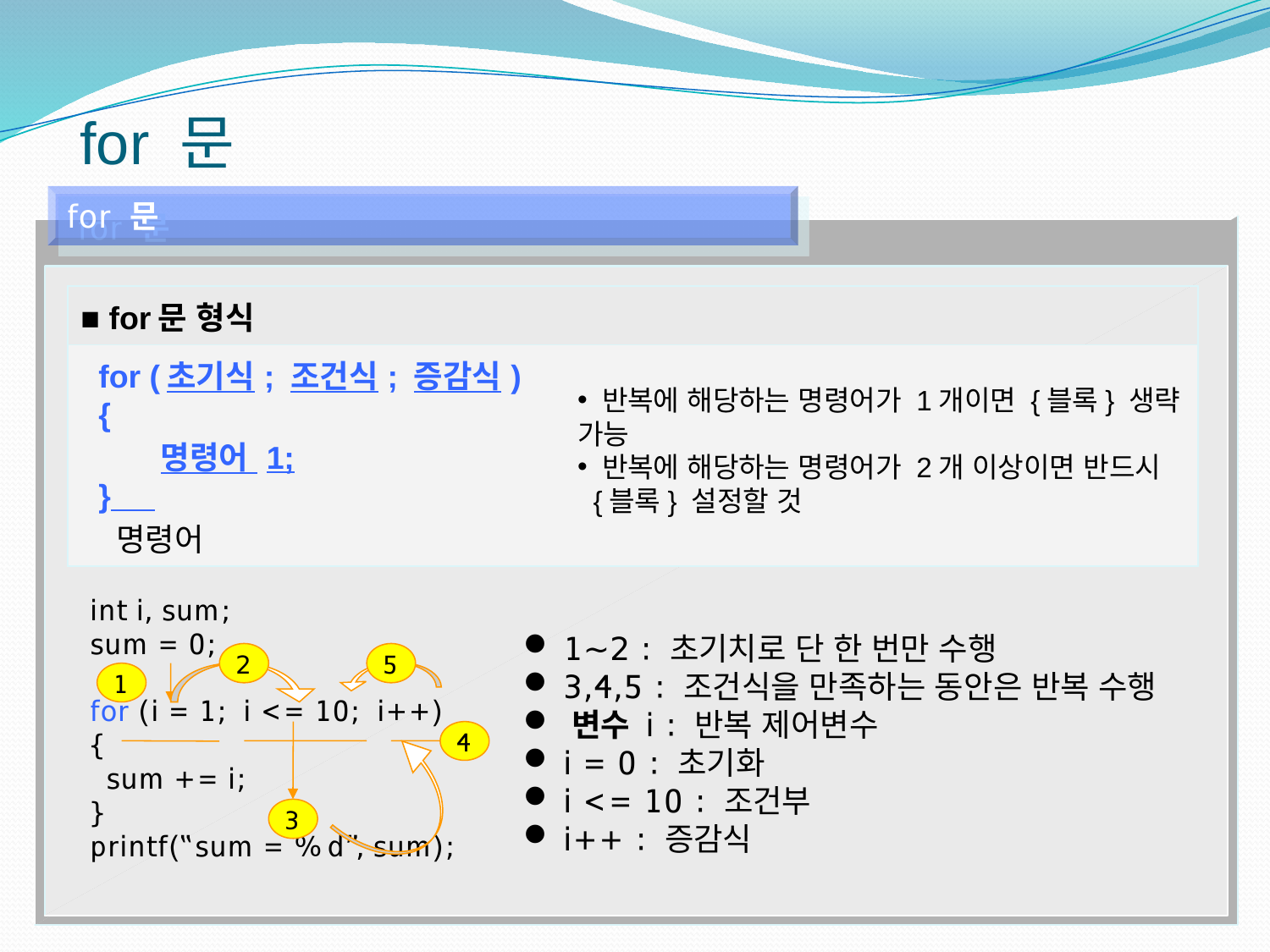

for 문
for 문

| ■ for문 형식 |
| --- |
| for (초기식; 조건식; 증감식) { 명령어 1; } 명령어 |
 반복에 해당하는 명령어가 1개이면 {블록} 생략 가능
 반복에 해당하는 명령어가 2개 이상이면 반드시
  {블록} 설정할 것
int i, sum;
sum = 0;

for (i = 1;  i <= 10;  i++)
{
  sum += i;
}
printf(“sum = %d”, sum);
 1~2 : 초기치로 단 한 번만 수행
 3,4,5 : 조건식을 만족하는 동안은 반복 수행
 변수 i : 반복 제어변수
 i = 0 : 초기화
 i <= 10 : 조건부
 i++ : 증감식
2

5

1

3
4